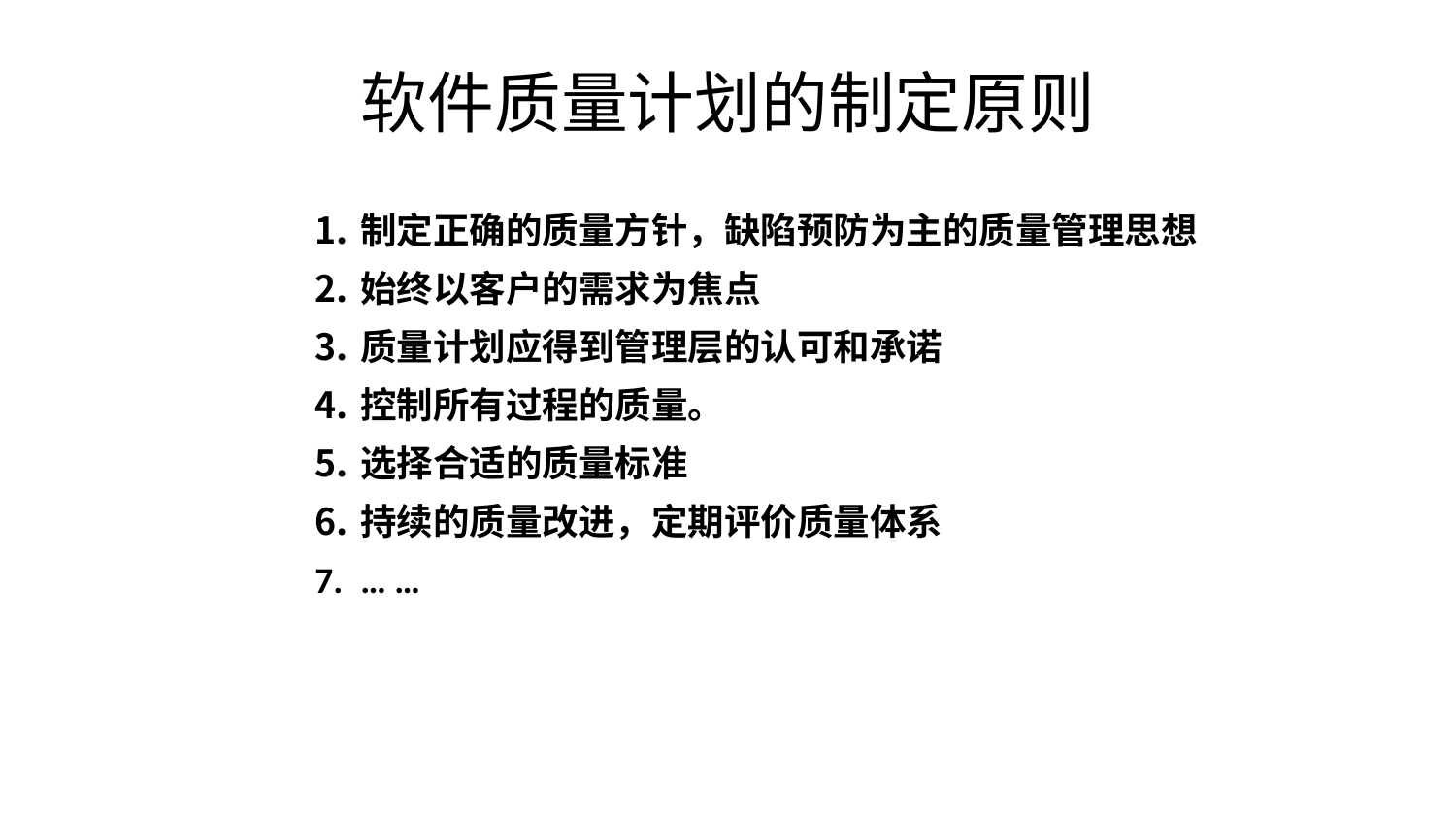

# 软件质量计划的制定原则
制定正确的质量方针，缺陷预防为主的质量管理思想
始终以客户的需求为焦点
质量计划应得到管理层的认可和承诺
控制所有过程的质量。
选择合适的质量标准
持续的质量改进，定期评价质量体系
… …